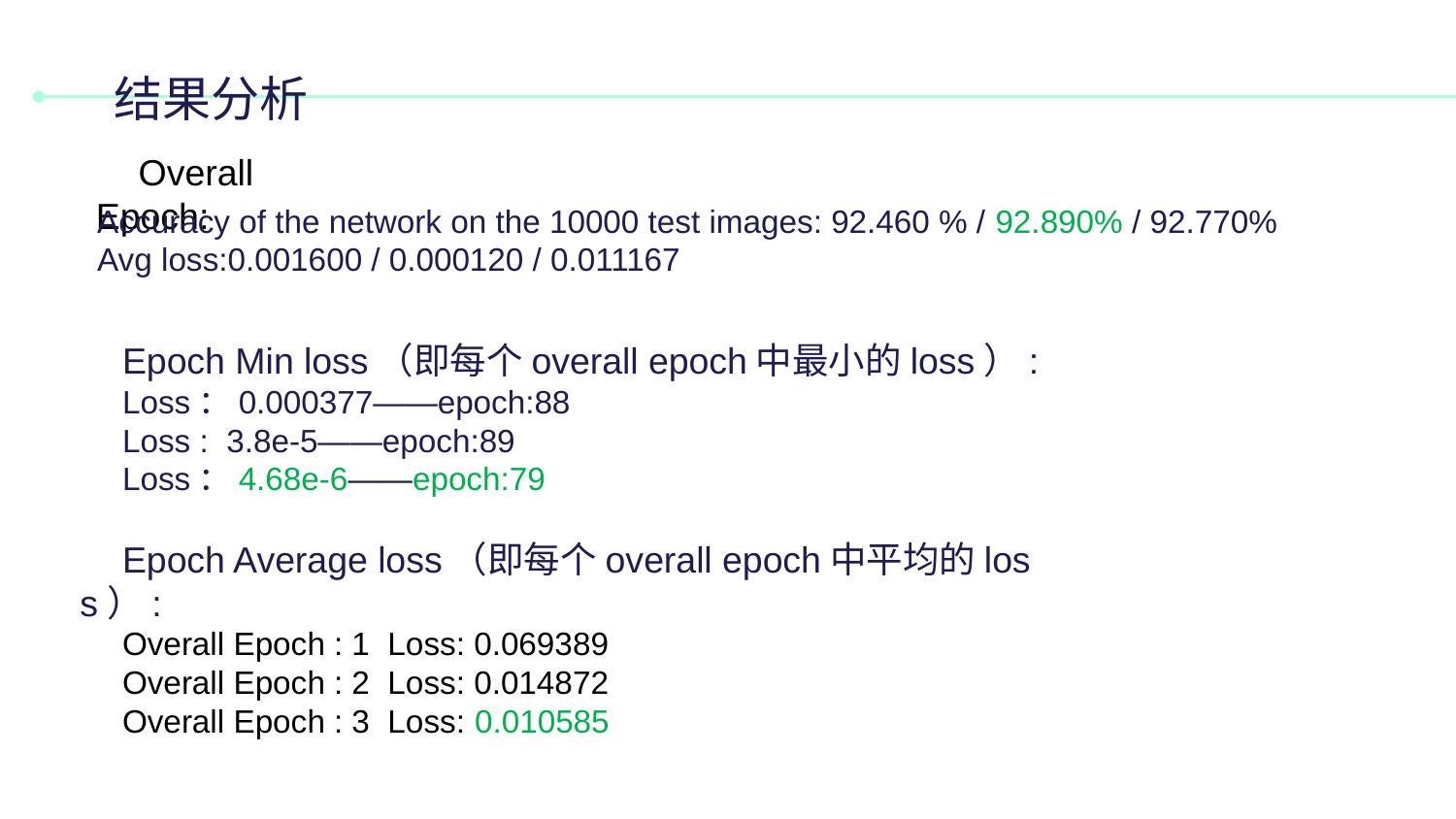

# 结果分析
Overall Epoch:
Accuracy of the network on the 10000 test images: 92.460 % / 92.890% / 92.770%
Avg loss:0.001600 / 0.000120 / 0.011167

Epoch Min loss（即每个overall epoch中最小的loss）:
Loss：0.000377——epoch:88
Loss :  3.8e-5——epoch:89
Loss：4.68e-6——epoch:79

Epoch Average loss（即每个overall epoch中平均的loss）:
Overall Epoch : 1  Loss: 0.069389
Overall Epoch : 2  Loss: 0.014872
Overall Epoch : 3  Loss: 0.010585